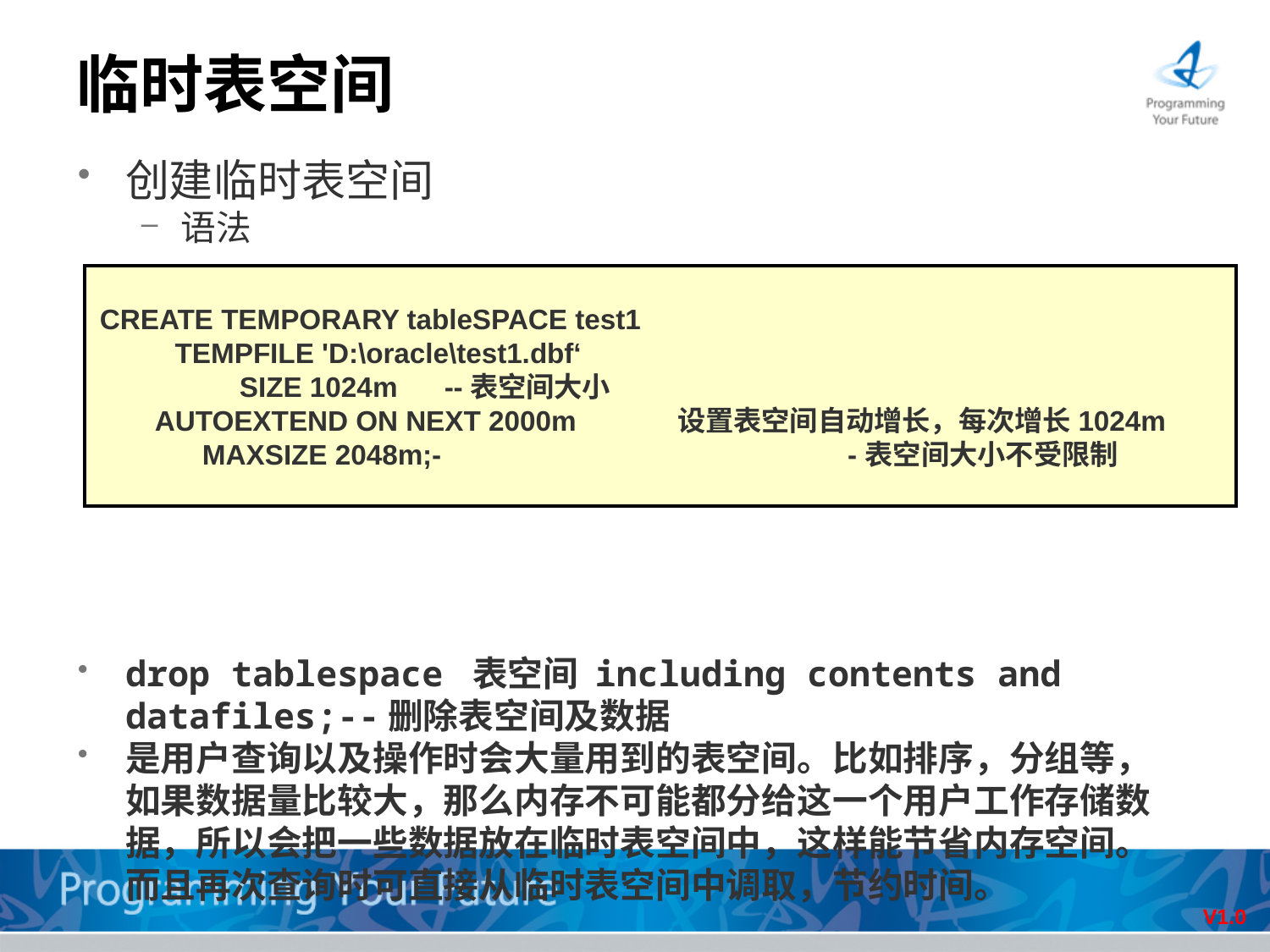

临时表空间
创建临时表空间
语法

drop tablespace 表空间 including contents and datafiles;--删除表空间及数据
是用户查询以及操作时会大量用到的表空间。比如排序，分组等，如果数据量比较大，那么内存不可能都分给这一个用户工作存储数据，所以会把一些数据放在临时表空间中，这样能节省内存空间。而且再次查询时可直接从临时表空间中调取，节约时间。

CREATE TEMPORARY tableSPACE test1
TEMPFILE 'D:\oracle\test1.dbf‘
                     SIZE 1024m      --表空间大小
AUTOEXTEND ON NEXT 2000m            设置表空间自动增长，每次增长1024m
MAXSIZE 2048m;-                                                    -表空间大小不受限制